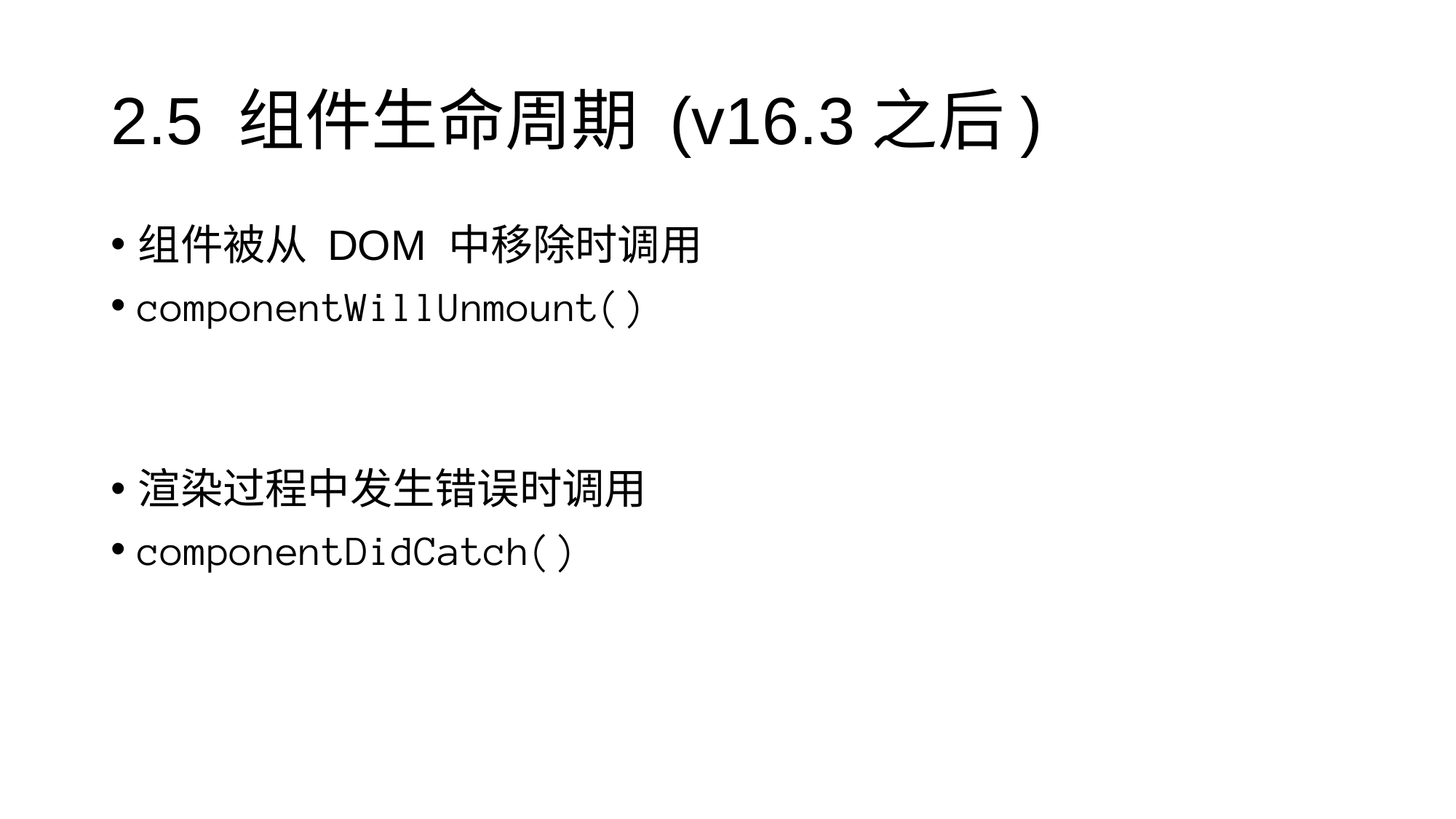

# 2.5 组件生命周期 (v16.3之后)
组件被从 DOM 中移除时调用
componentWillUnmount()

渲染过程中发生错误时调用
componentDidCatch()